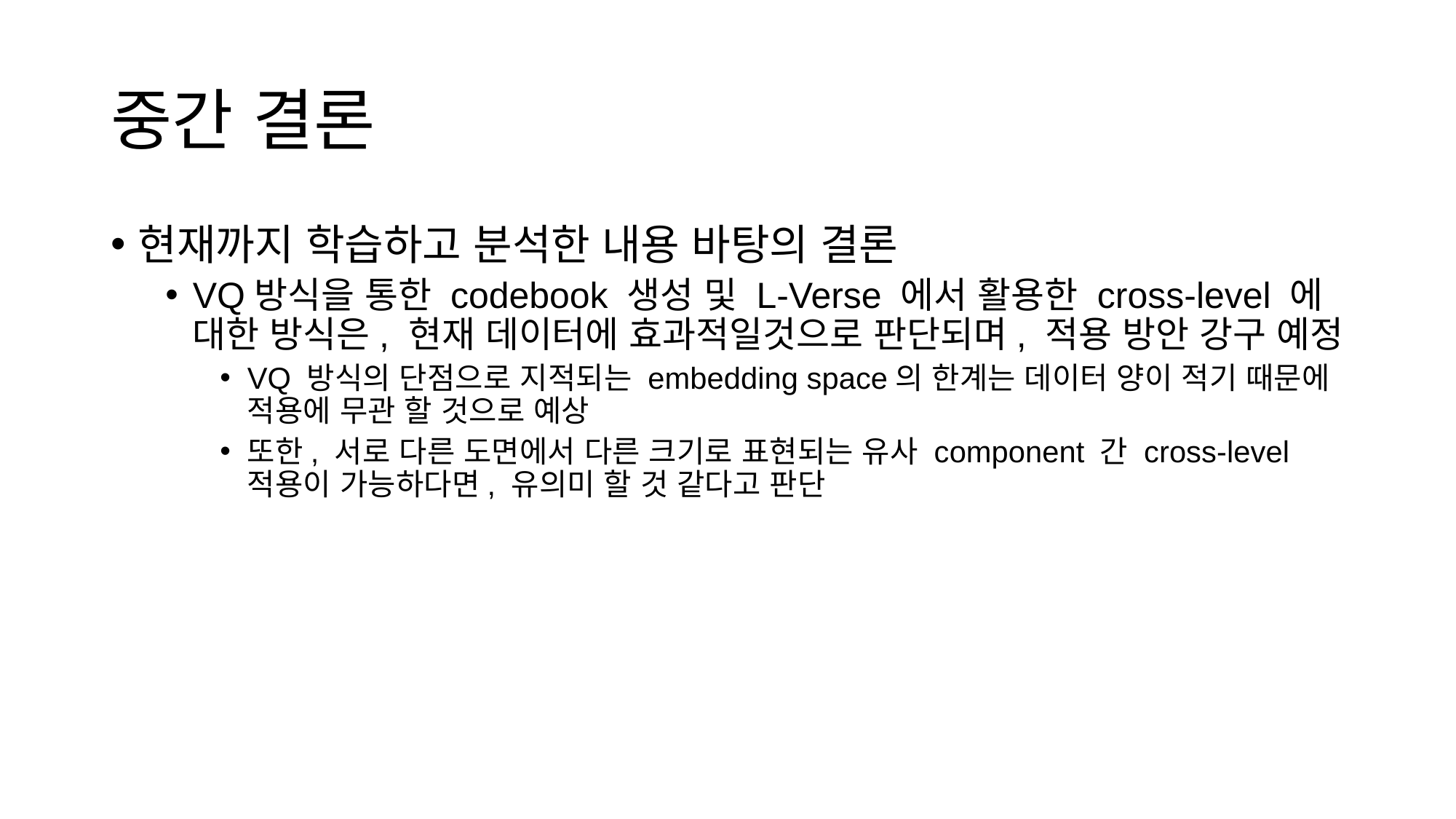

# 중간 결론
현재까지 학습하고 분석한 내용 바탕의 결론
VQ방식을 통한 codebook 생성 및 L-Verse 에서 활용한 cross-level 에 대한 방식은, 현재 데이터에 효과적일것으로 판단되며, 적용 방안 강구 예정
VQ 방식의 단점으로 지적되는 embedding space의 한계는 데이터 양이 적기 때문에 적용에 무관 할 것으로 예상
또한, 서로 다른 도면에서 다른 크기로 표현되는 유사 component 간 cross-level 적용이 가능하다면, 유의미 할 것 같다고 판단